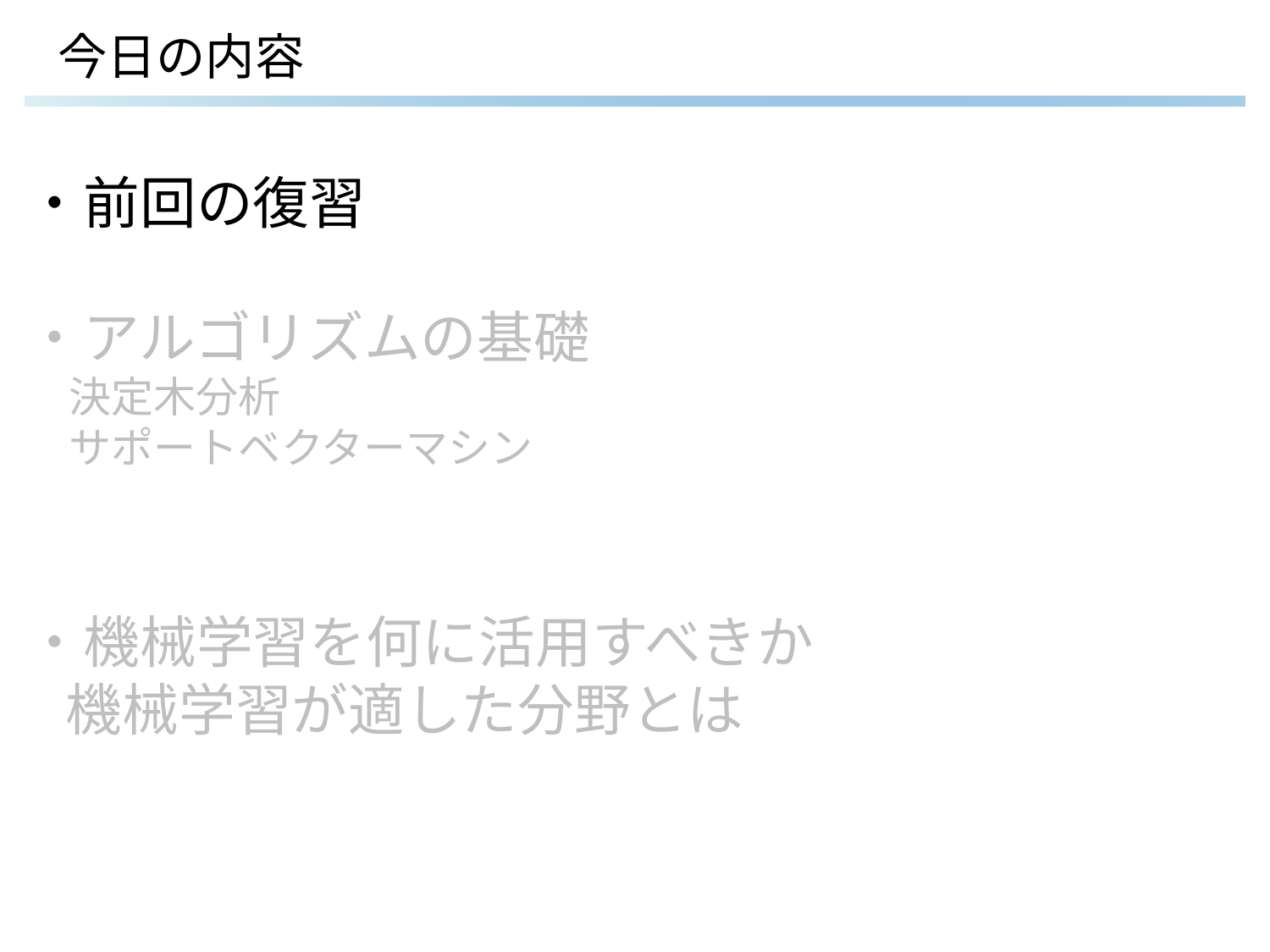

# 今日の内容
・前回の復習

・アルゴリズムの基礎
　決定木分析
　サポートベクターマシン

・機械学習を何に活用すべきか
  機械学習が適した分野とは